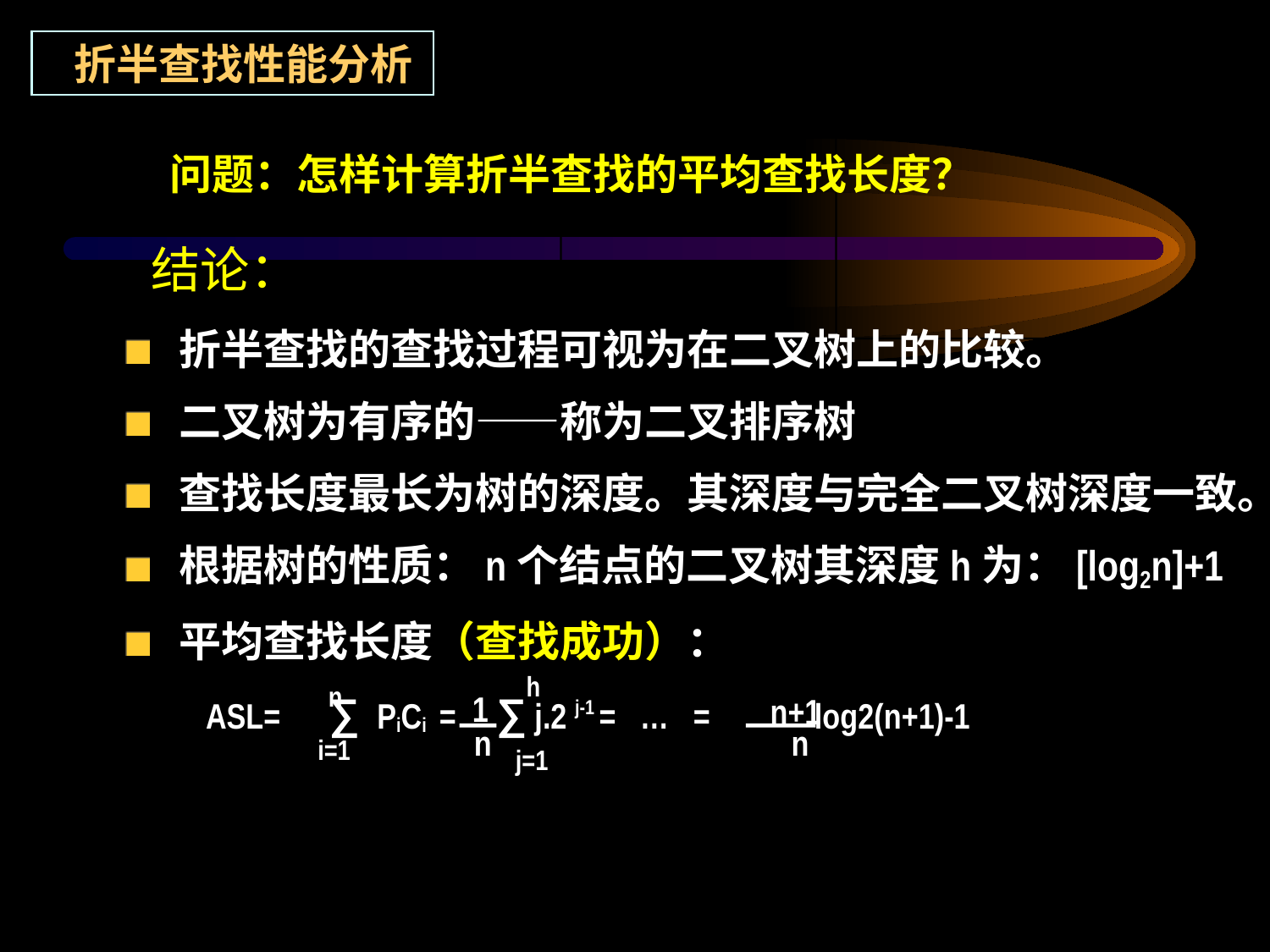

折半查找性能分析

问题：怎样计算折半查找的平均查找长度？
结论：
  折半查找的查找过程可视为在二叉树上的比较。
  二叉树为有序的——称为二叉排序树
  查找长度最长为树的深度。其深度与完全二叉树深度一致。
  根据树的性质：n个结点的二叉树其深度h为：[log2n]+1
  平均查找长度（查找成功）：
       ASL=      ∑  PiCi  =     ∑ j.2 j-1 =   …   =             log2(n+1)-1

h
n
1
n+1
n
n
i=1

j=1